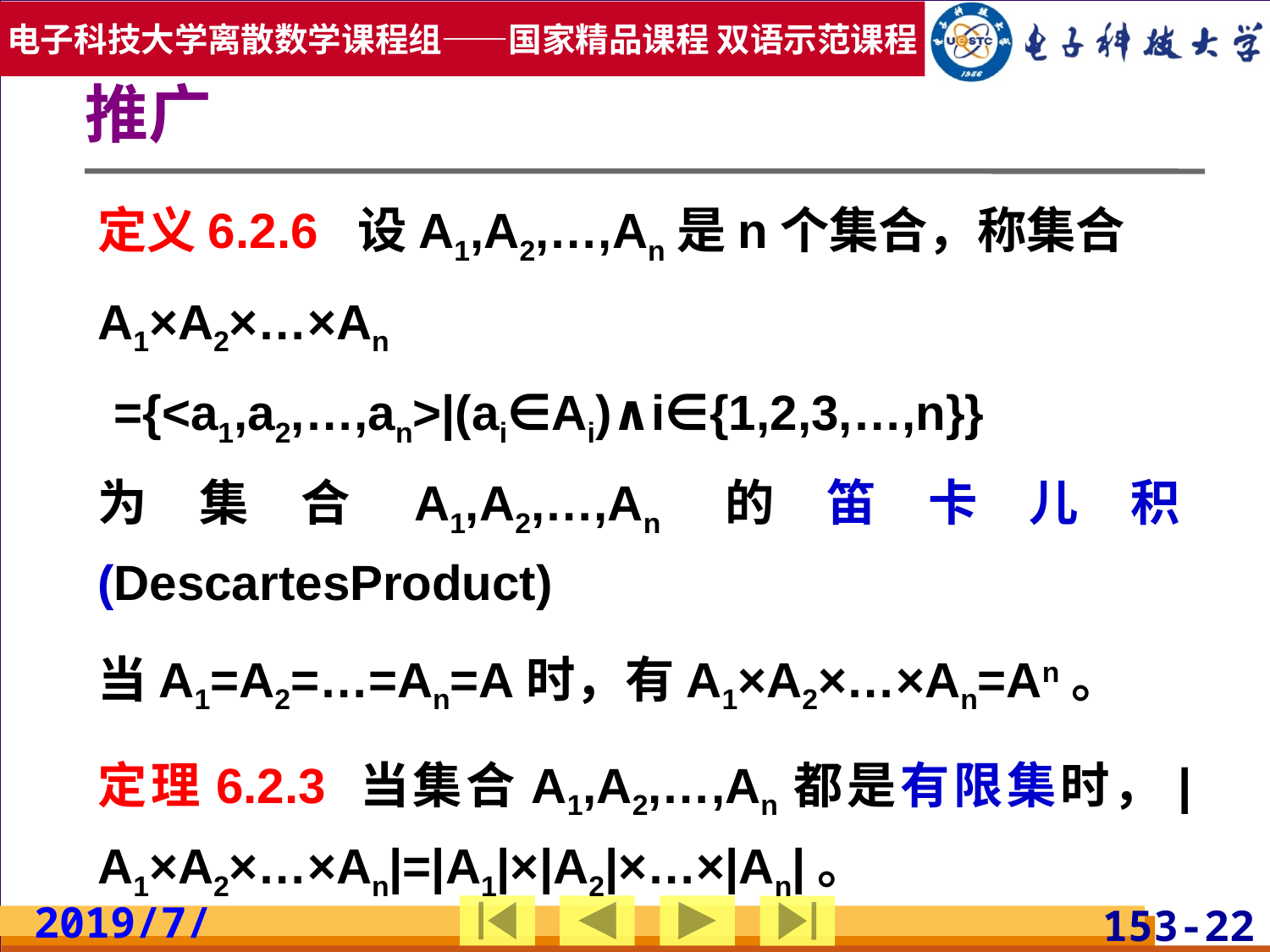

# 推广
定义6.2.6  设A1,A2,…,An是n个集合，称集合
A1×A2×…×An
  ={<a1,a2,…,an>|(ai∈Ai)∧i∈{1,2,3,…,n}}
为集合A1,A2,…,An的笛卡儿积(DescartesProduct)
当A1=A2=…=An=A时，有A1×A2×…×An=An。
定理6.2.3 当集合A1,A2,…,An都是有限集时，|A1×A2×…×An|=|A1|×|A2|×…×|An|。
2019/7/3